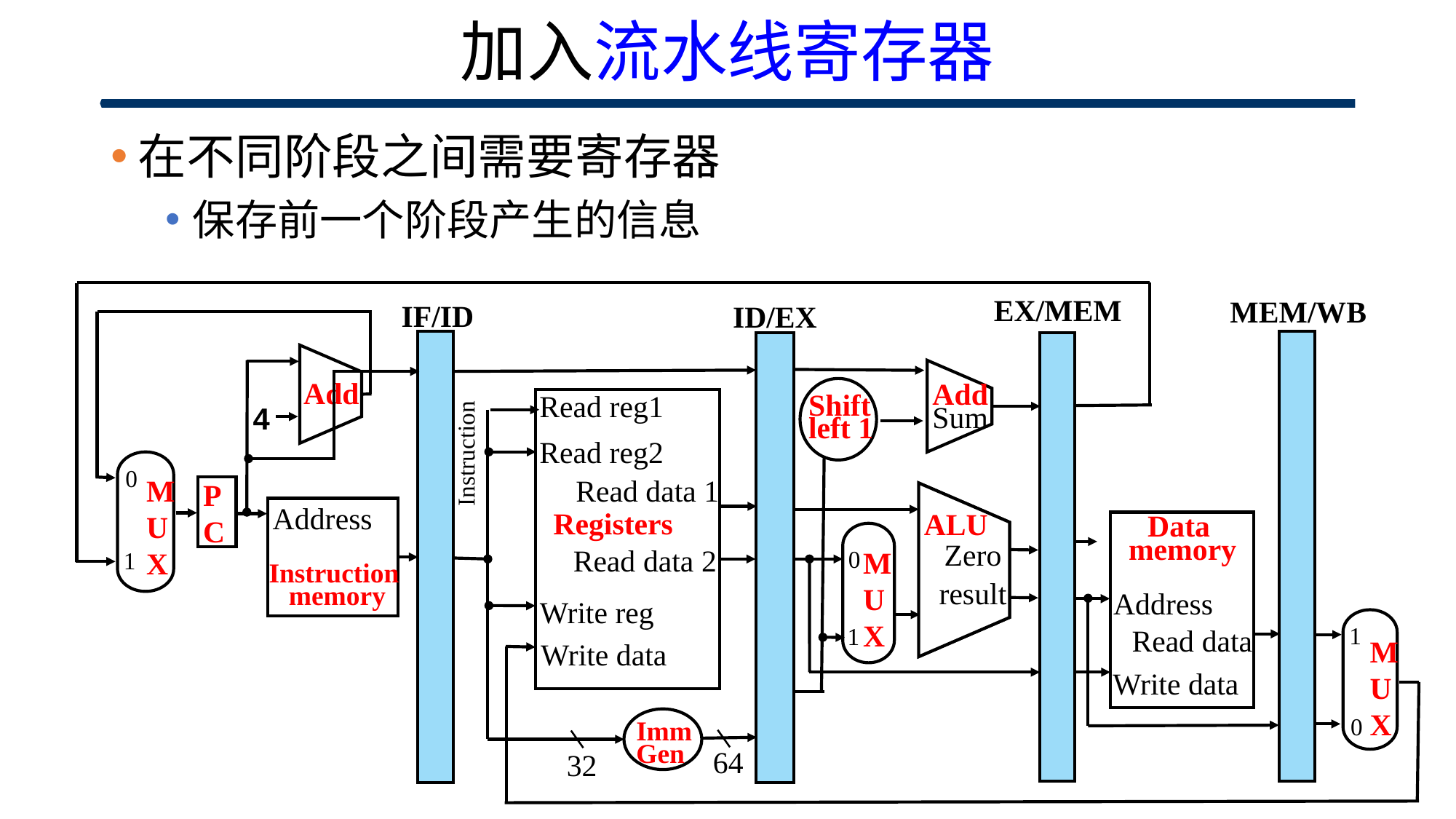

# 加入流水线寄存器
在不同阶段之间需要寄存器
保存前一个阶段产生的信息

EX/MEM

MEM/WB

IF/ID

ID/EX

Add
Instruction

Add
Sum

Shift
left 1
Read reg1

Read reg2
Read data 1
Registers
Read data 2
Write reg
Write data
0
M
U
X

1
PC

ALU

result
Address

Data
memory
Address
Read data
Write data
0

1
Instruction
 memory
1
M
U
X

0

Imm
Gen
4
ALU

Zero
result
M
U
X
64
32